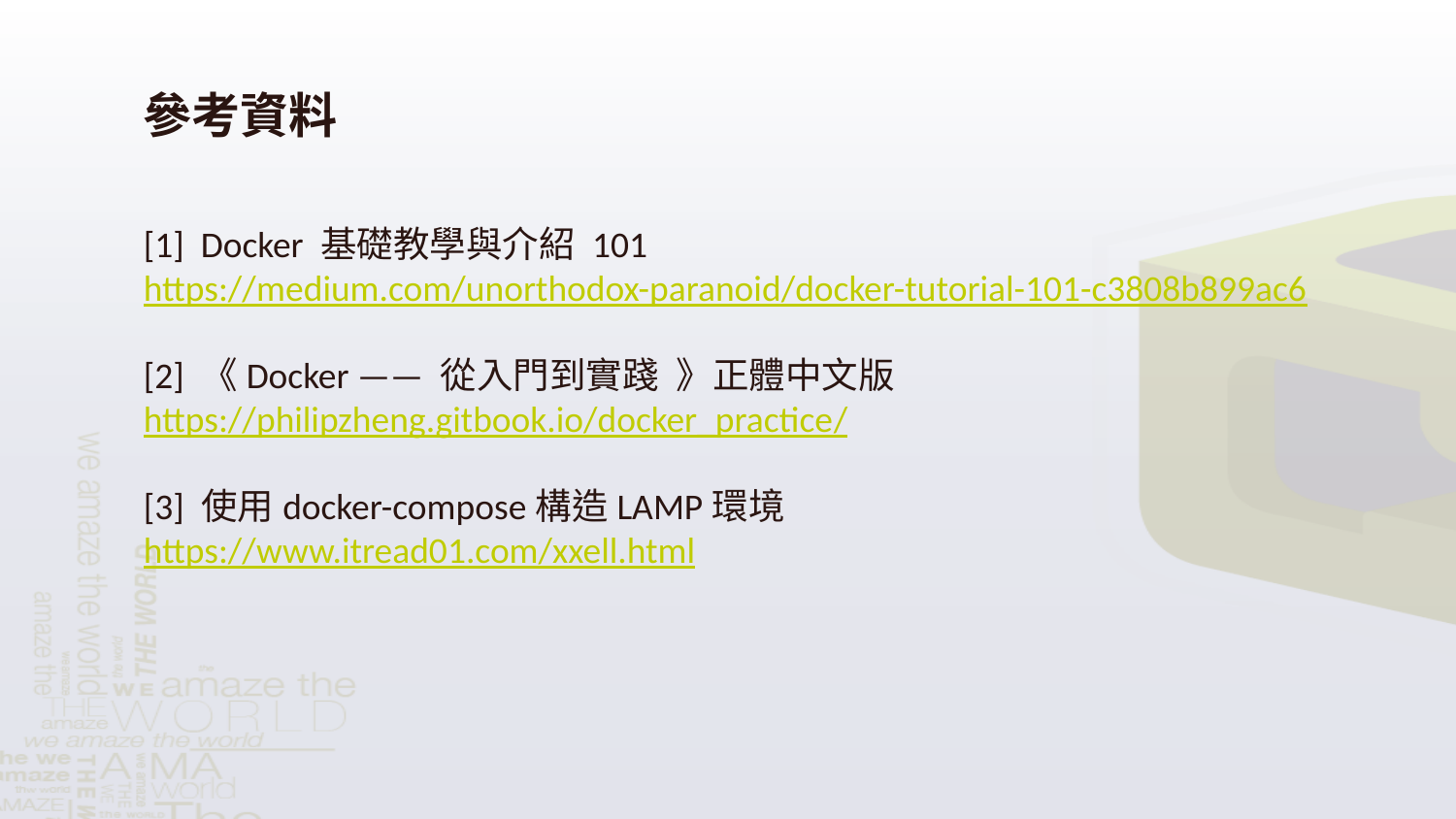

參考資料
[1]  Docker 基礎教學與介紹 101
https://medium.com/unorthodox-paranoid/docker-tutorial-101-c3808b899ac6

[2] 《Docker —— 從入門到實踐­》正體中文版
https://philipzheng.gitbook.io/docker_practice/

[3] 使用docker-compose構造LAMP環境
https://www.itread01.com/xxell.html